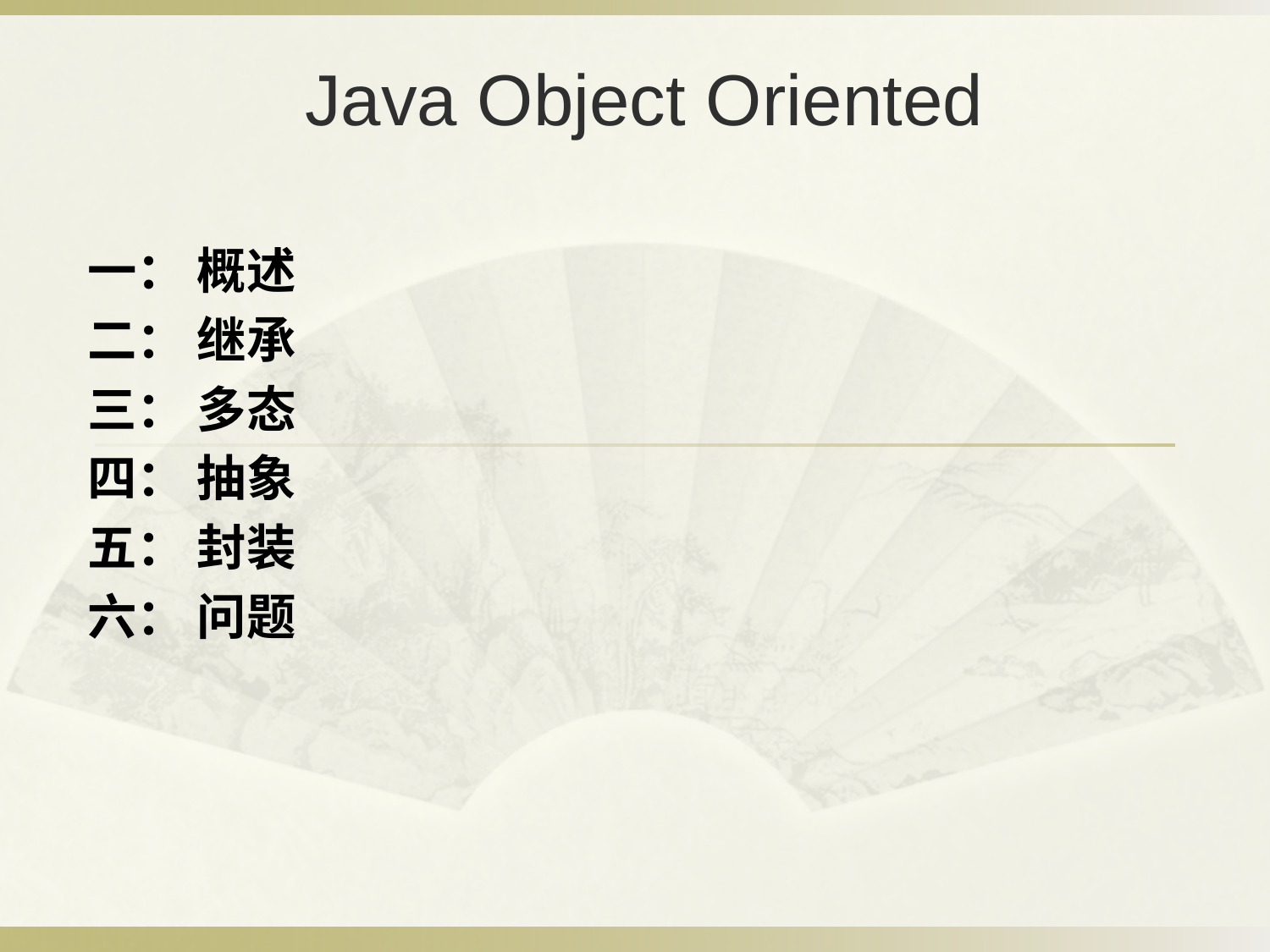

# Java Object Oriented

一： 概述
二： 继承
三： 多态
四： 抽象
五： 封装
六： 问题